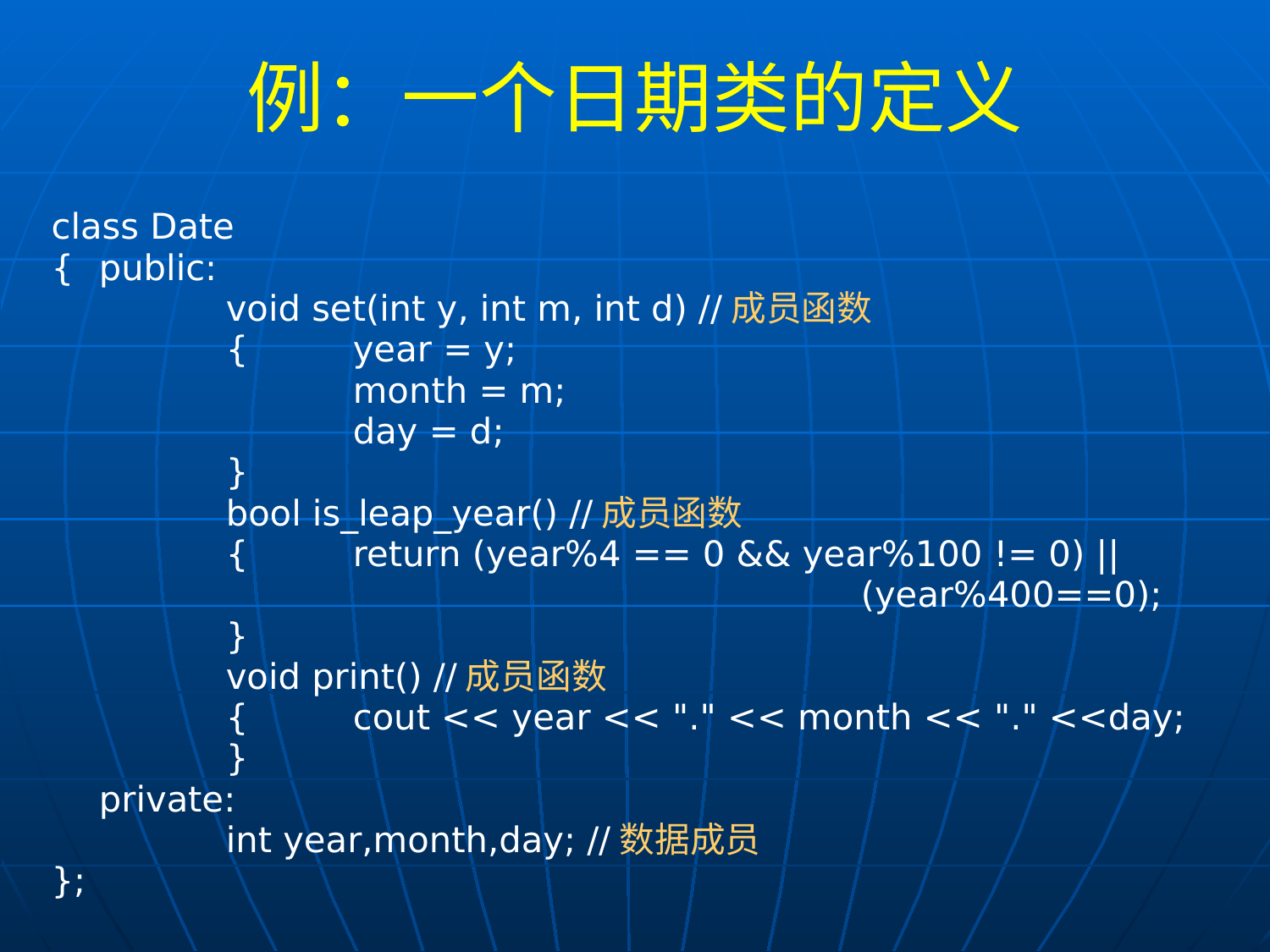

# 例：一个日期类的定义
class Date
{	public:
		void set(int y, int m, int d) //成员函数
		{	year = y;
			month = m;
			day = d;
		}
		bool is_leap_year() //成员函数
		{	return (year%4 == 0 && year%100 != 0) ||
							(year%400==0);
		}
		void print() //成员函数
		{	cout << year << "." << month << "." <<day;
		}
	private:
		int year,month,day; //数据成员
};